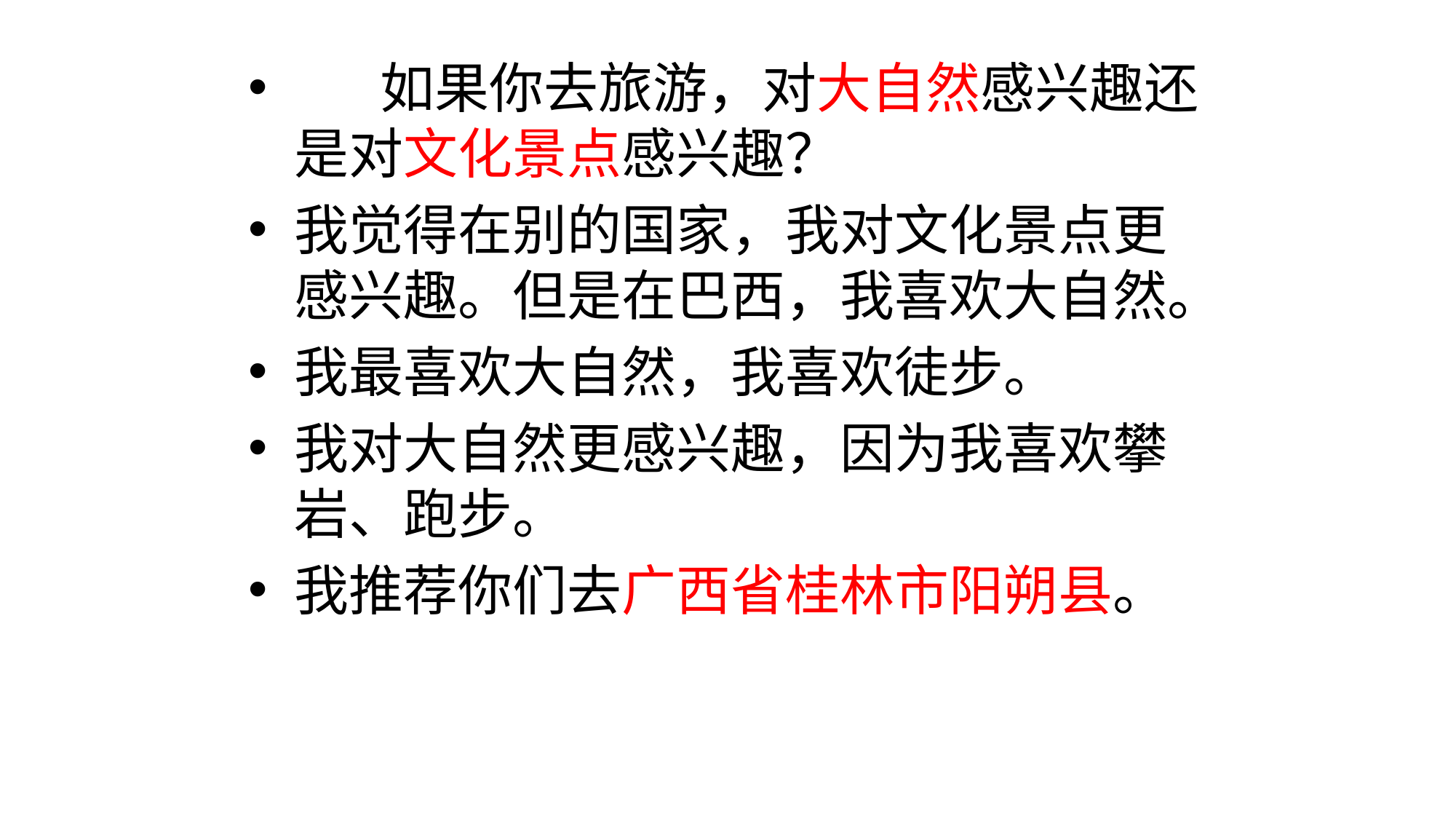

如果你去旅游，对大自然感兴趣还是对文化景点感兴趣？
我觉得在别的国家，我对文化景点更感兴趣。但是在巴西，我喜欢大自然。
我最喜欢大自然，我喜欢徒步。
我对大自然更感兴趣，因为我喜欢攀岩、跑步。
我推荐你们去广西省桂林市阳朔县。